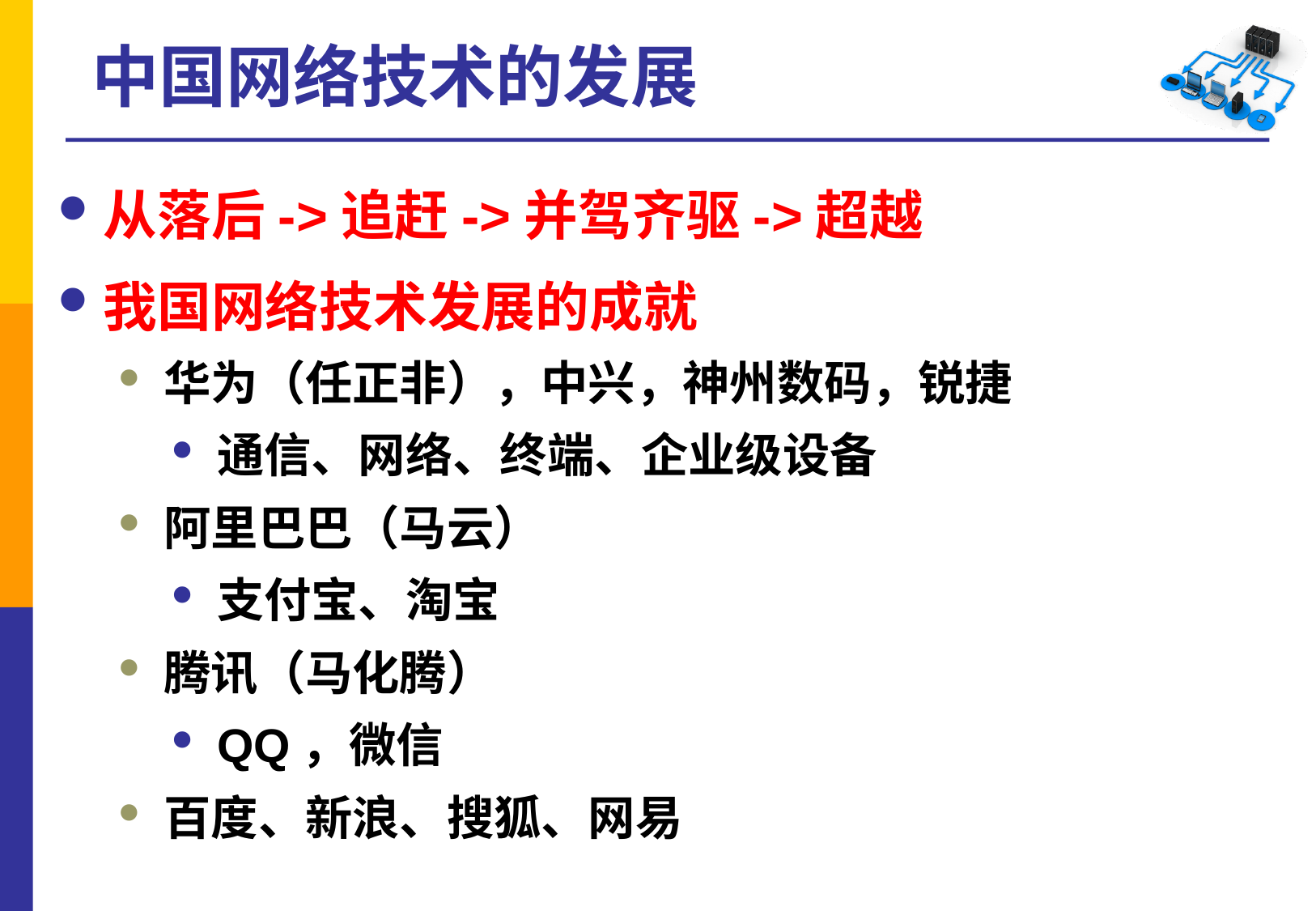

# 中国网络技术的发展
从落后->追赶->并驾齐驱->超越
我国网络技术发展的成就
华为（任正非），中兴，神州数码，锐捷
通信、网络、终端、企业级设备
阿里巴巴（马云）
支付宝、淘宝
腾讯（马化腾）
QQ，微信
百度、新浪、搜狐、网易